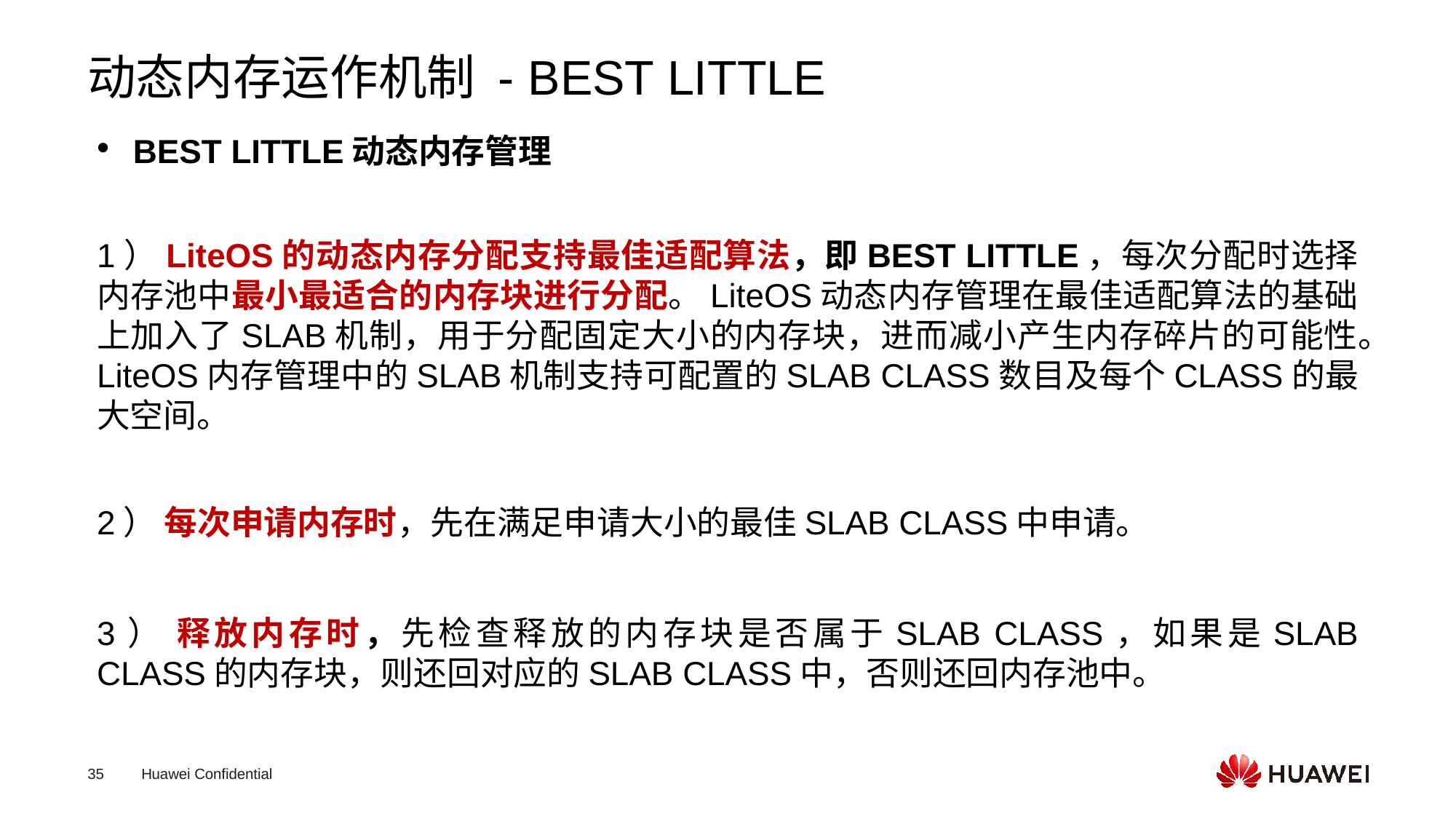

# 动态内存运作机制 - BEST LITTLE
BEST LITTLE动态内存管理

1）LiteOS的动态内存分配支持最佳适配算法，即BEST LITTLE，每次分配时选择内存池中最小最适合的内存块进行分配。LiteOS动态内存管理在最佳适配算法的基础上加入了SLAB机制，用于分配固定大小的内存块，进而减小产生内存碎片的可能性。LiteOS内存管理中的SLAB机制支持可配置的SLAB CLASS数目及每个CLASS的最大空间。

2） 每次申请内存时，先在满足申请大小的最佳SLAB CLASS中申请。

3） 释放内存时，先检查释放的内存块是否属于SLAB CLASS，如果是SLAB CLASS的内存块，则还回对应的SLAB CLASS中，否则还回内存池中。